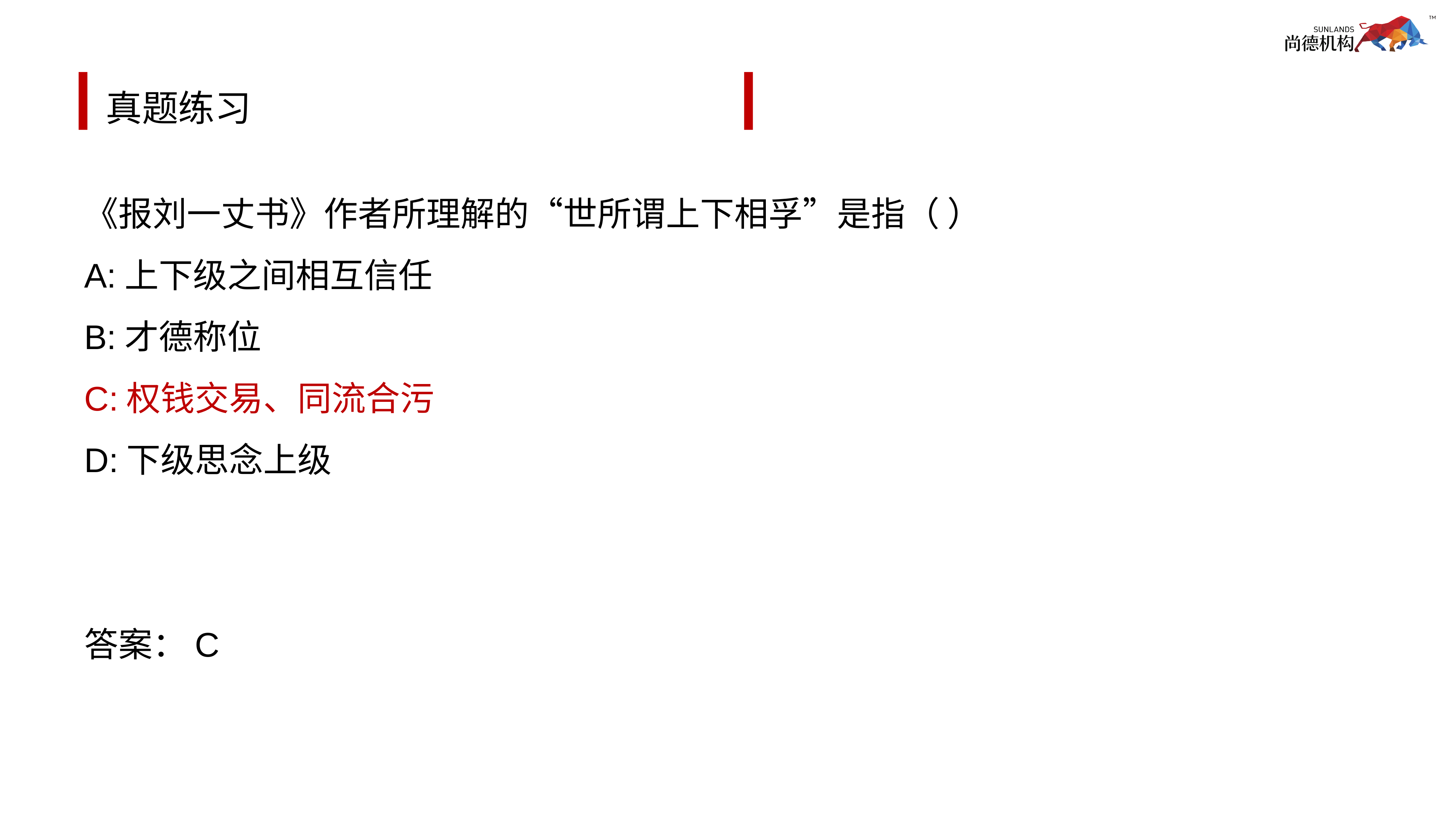

# 真题练习
《报刘一丈书》作者所理解的“世所谓上下相孚”是指（ ）
A:上下级之间相互信任
B:才德称位
C:权钱交易、同流合污
D:下级思念上级

答案：C